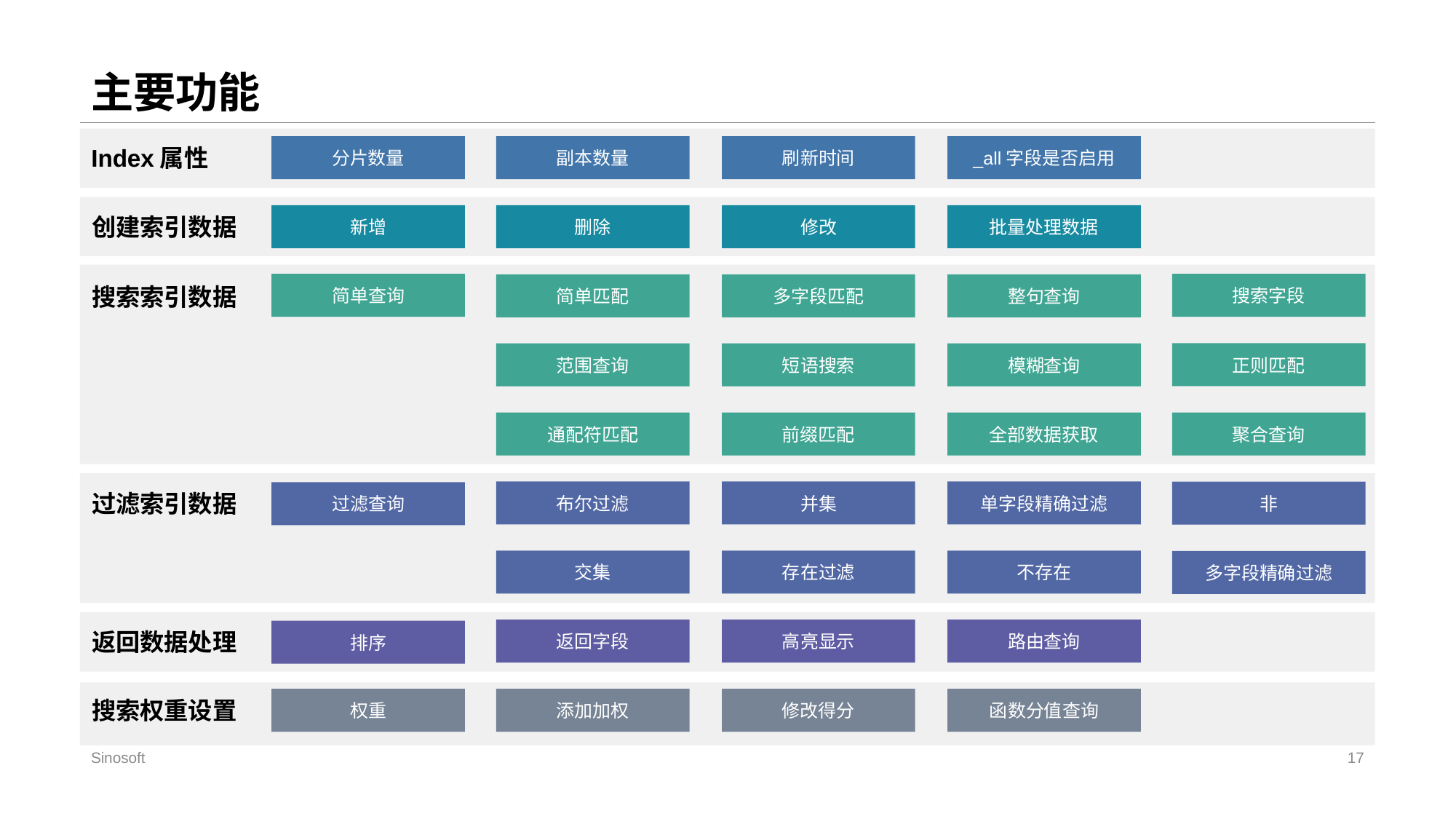

# 主要功能

分片数量
副本数量
刷新时间
_all字段是否启用
Index属性

删除
修改
批量处理数据
新增
创建索引数据

简单查询
搜索字段
简单匹配
多字段匹配
整句查询
搜索索引数据
正则匹配
范围查询
短语搜索
模糊查询
通配符匹配
前缀匹配
全部数据获取
聚合查询

布尔过滤
并集
单字段精确过滤
非
过滤查询
过滤索引数据
交集
存在过滤
不存在
多字段精确过滤

返回字段
高亮显示
路由查询
排序
返回数据处理

权重
添加加权
修改得分
函数分值查询
搜索权重设置
Sinosoft
17